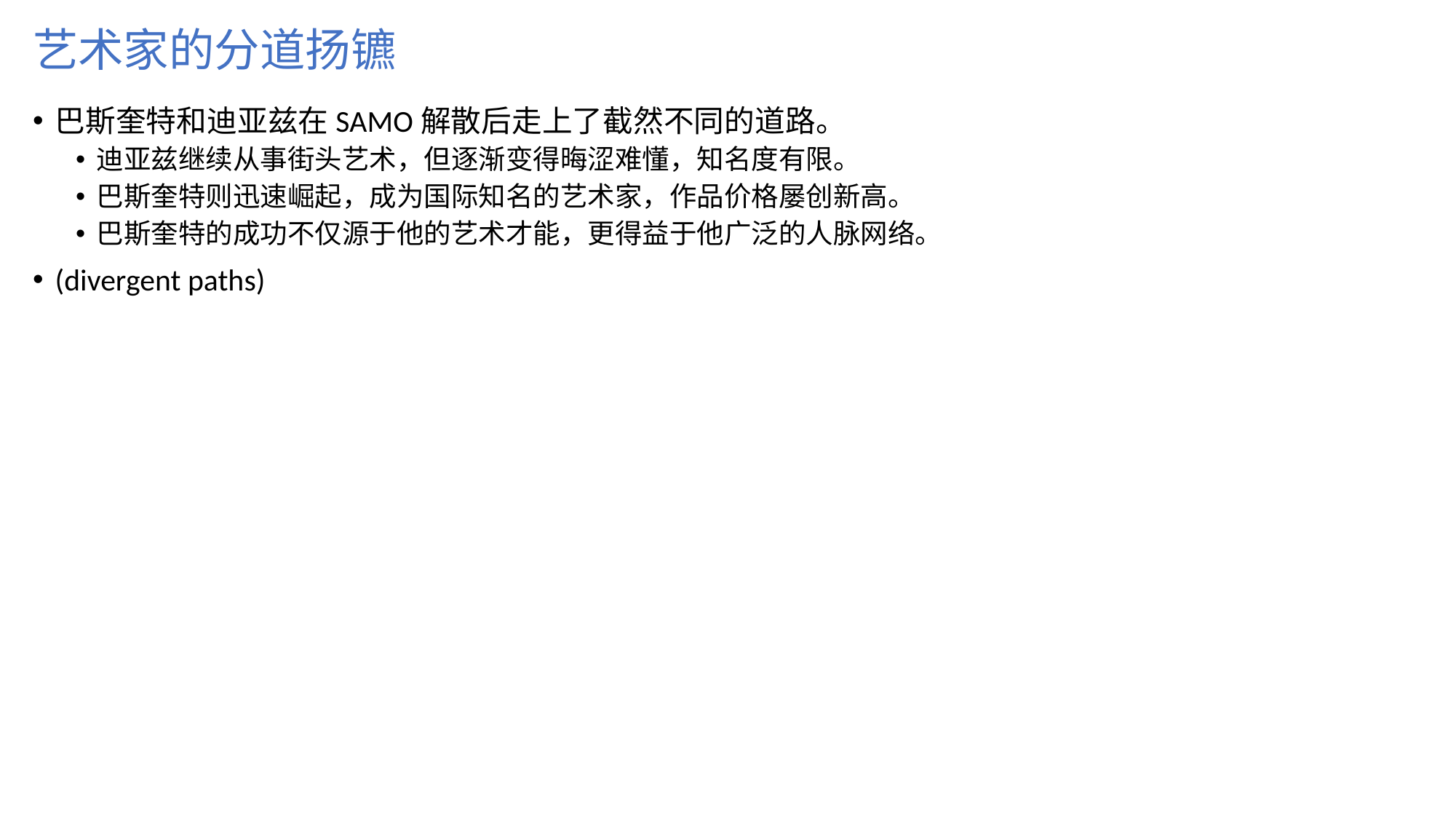

# 艺术家的分道扬镳
巴斯奎特和迪亚兹在SAMO解散后走上了截然不同的道路。
迪亚兹继续从事街头艺术，但逐渐变得晦涩难懂，知名度有限。
巴斯奎特则迅速崛起，成为国际知名的艺术家，作品价格屡创新高。
巴斯奎特的成功不仅源于他的艺术才能，更得益于他广泛的人脉网络。
(divergent paths)